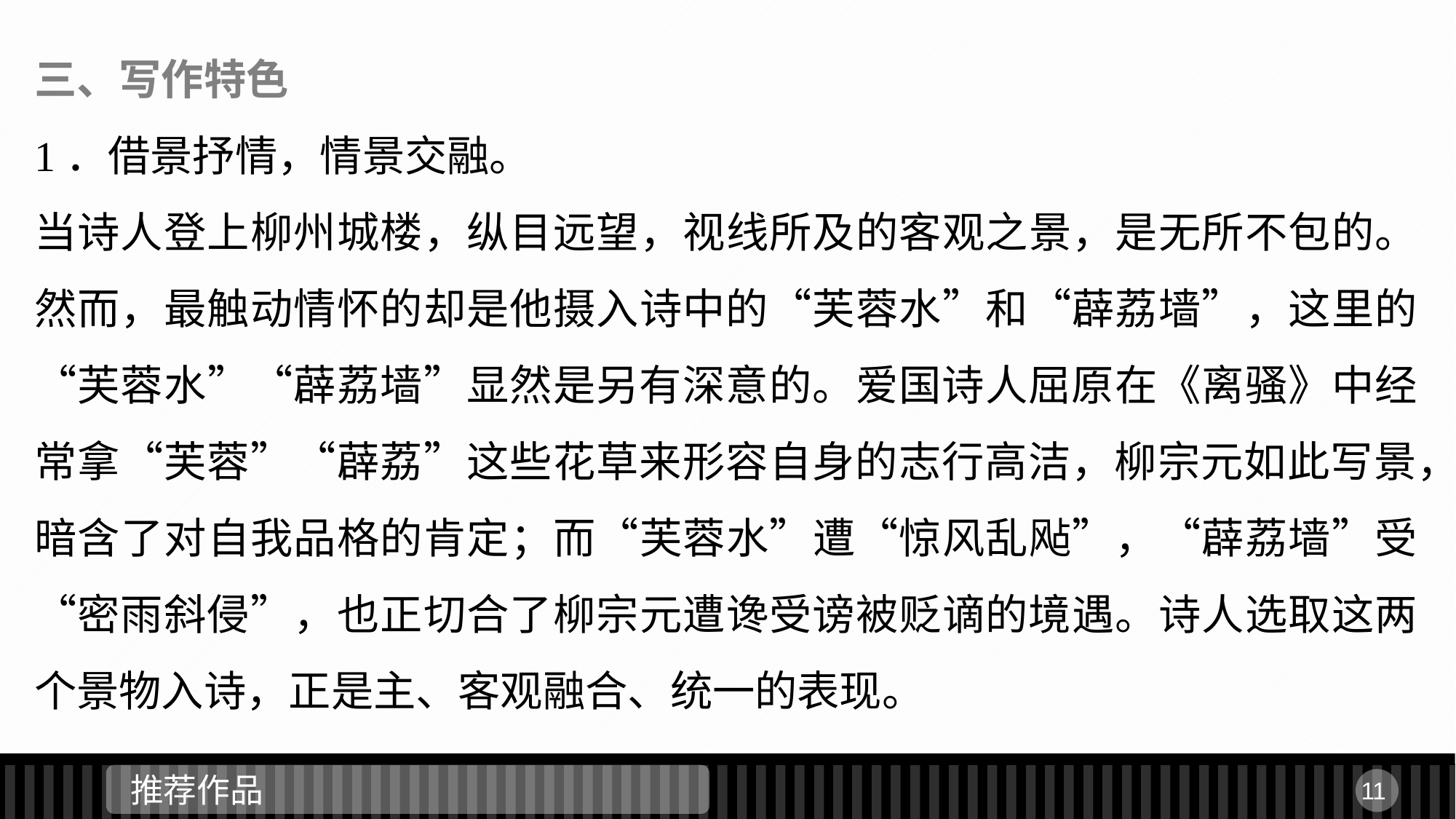

三、写作特色
1．借景抒情，情景交融。
当诗人登上柳州城楼，纵目远望，视线所及的客观之景，是无所不包的。然而，最触动情怀的却是他摄入诗中的“芙蓉水”和“薜荔墙”，这里的“芙蓉水”“薜荔墙”显然是另有深意的。爱国诗人屈原在《离骚》中经常拿“芙蓉”“薜荔”这些花草来形容自身的志行高洁，柳宗元如此写景，暗含了对自我品格的肯定；而“芙蓉水”遭“惊风乱飐”，“薜荔墙”受“密雨斜侵”，也正切合了柳宗元遭谗受谤被贬谪的境遇。诗人选取这两个景物入诗，正是主、客观融合、统一的表现。